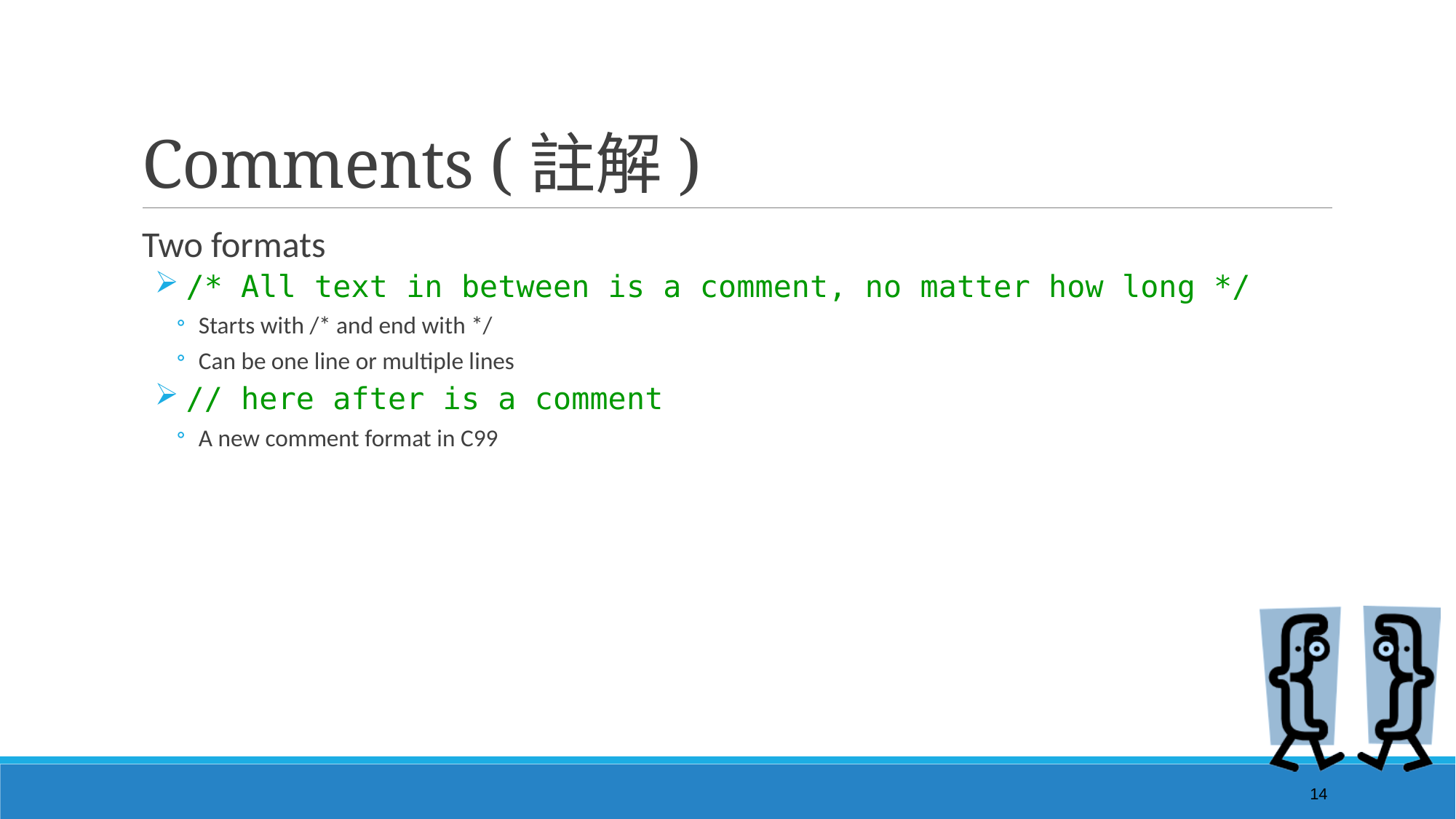

# Comments (註解)
Two formats
 /* All text in between is a comment, no matter how long */
Starts with /* and end with */
Can be one line or multiple lines
 // here after is a comment
A new comment format in C99
14